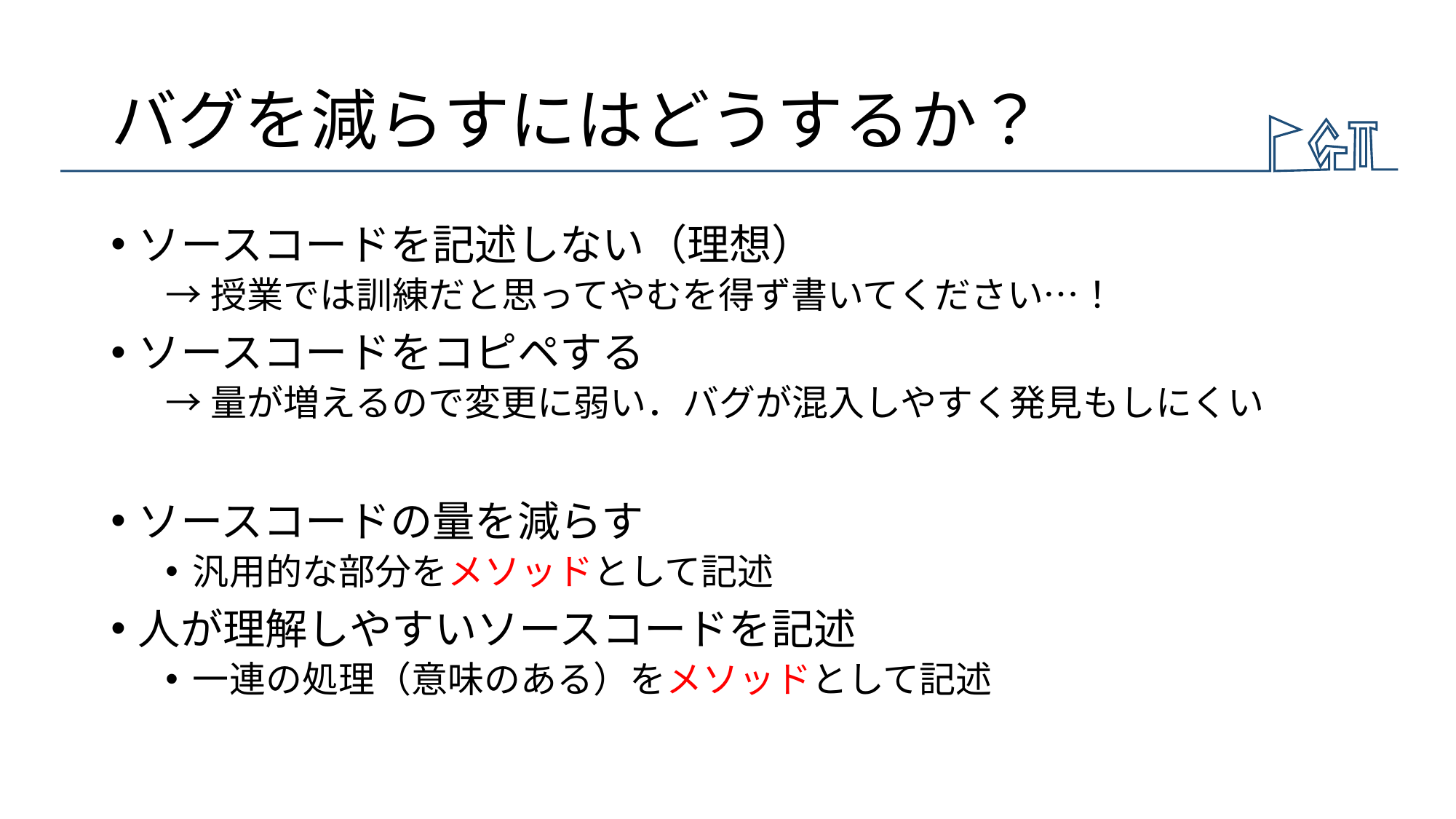

# バグを減らすにはどうするか？
ソースコードを記述しない（理想）
→授業では訓練だと思ってやむを得ず書いてください…！
ソースコードをコピペする
→量が増えるので変更に弱い．バグが混入しやすく発見もしにくい

ソースコードの量を減らす
汎用的な部分をメソッドとして記述
人が理解しやすいソースコードを記述
一連の処理（意味のある）をメソッドとして記述